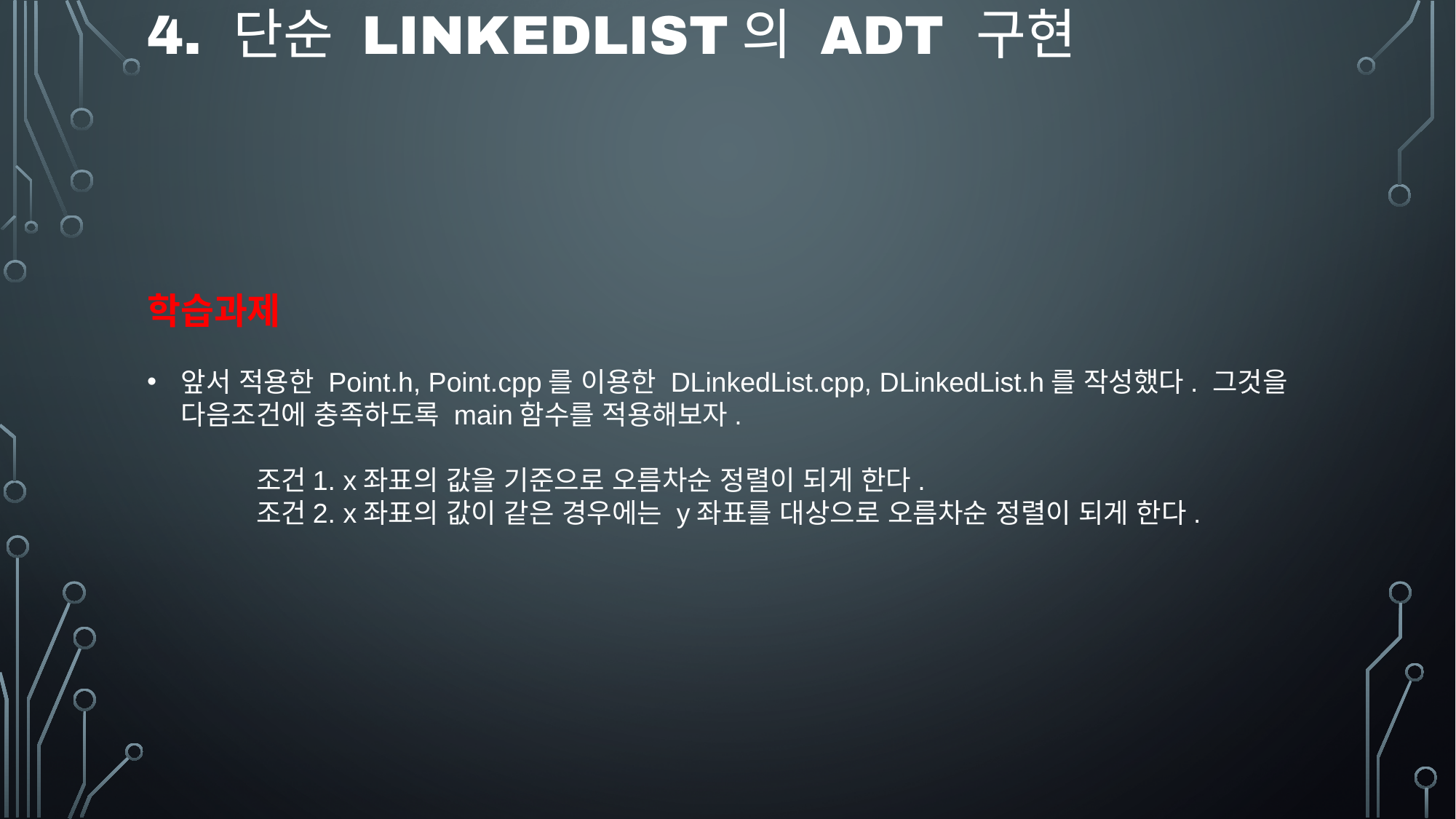

# 4. 단순 LinkedList의 ADT 구현
학습과제

앞서 적용한 Point.h, Point.cpp를 이용한 DLinkedList.cpp, DLinkedList.h를 작성했다. 그것을 다음조건에 충족하도록 main함수를 적용해보자.

 	조건1. x좌표의 값을 기준으로 오름차순 정렬이 되게 한다.
	조건2. x좌표의 값이 같은 경우에는 y좌표를 대상으로 오름차순 정렬이 되게 한다.